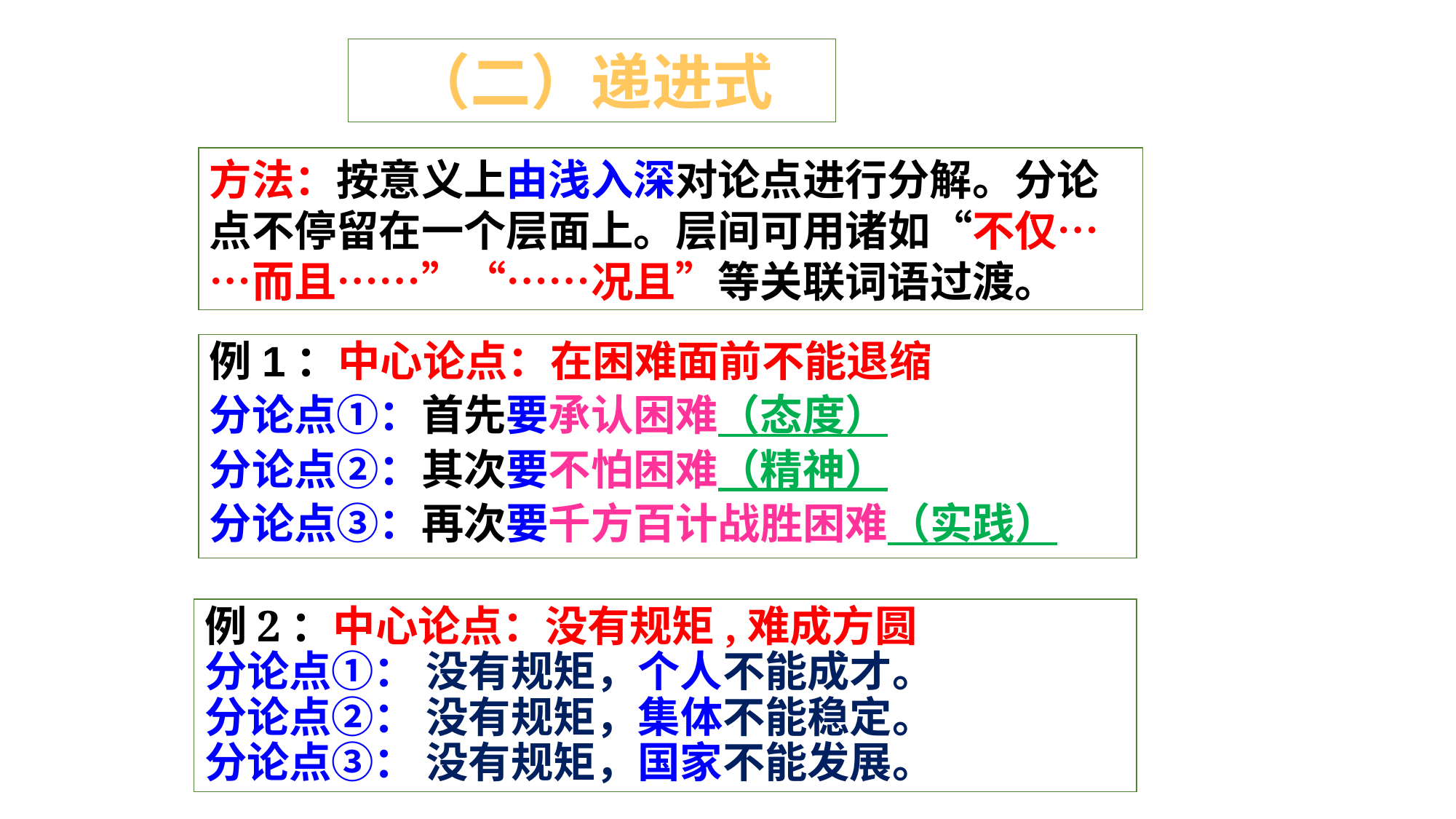

（二）递进式
方法：按意义上由浅入深对论点进行分解。分论点不停留在一个层面上。层间可用诸如“不仅……而且……”“……况且”等关联词语过渡。

例1：中心论点：在困难面前不能退缩
分论点①：首先要承认困难（态度）
分论点②：其次要不怕困难（精神）
分论点③：再次要千方百计战胜困难（实践）
例2：中心论点：没有规矩,难成方圆
分论点①： 没有规矩，个人不能成才。
分论点②： 没有规矩，集体不能稳定。
分论点③： 没有规矩，国家不能发展。